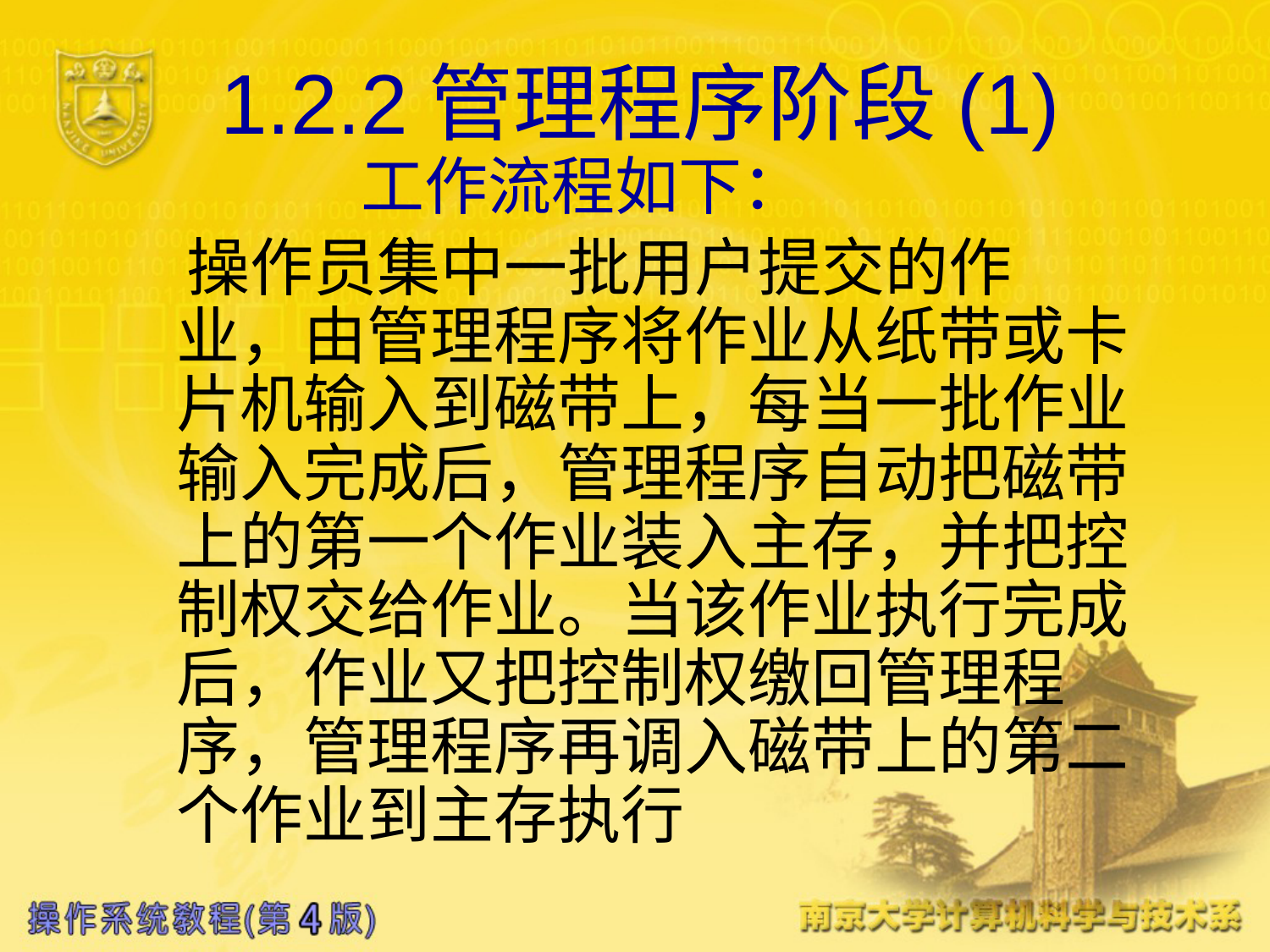

# 1.2.2管理程序阶段(1)
                    工作流程如下：
   操作员集中一批用户提交的作业，由管理程序将作业从纸带或卡片机输入到磁带上，每当一批作业输入完成后，管理程序自动把磁带上的第一个作业装入主存，并把控制权交给作业。当该作业执行完成后，作业又把控制权缴回管理程序，管理程序再调入磁带上的第二个作业到主存执行